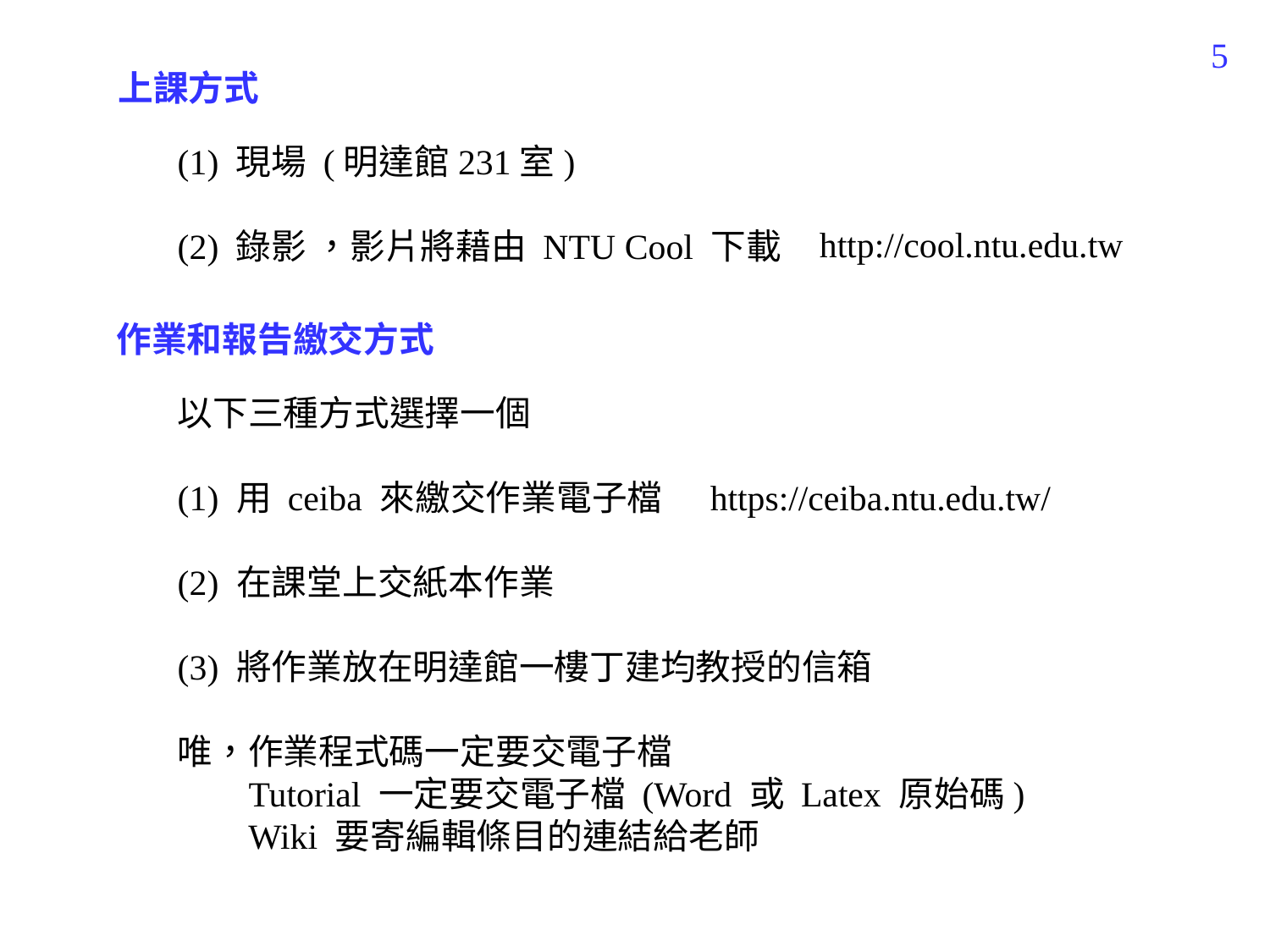

5
上課方式
(1) 現場 (明達館231室)

(2) 錄影 ，影片將藉由 NTU Cool 下載
http://cool.ntu.edu.tw
作業和報告繳交方式
以下三種方式選擇一個

(1) 用 ceiba 來繳交作業電子檔     https://ceiba.ntu.edu.tw/

(2) 在課堂上交紙本作業

(3) 將作業放在明達館一樓丁建均教授的信箱

唯，作業程式碼一定要交電子檔
        Tutorial 一定要交電子檔 (Word 或 Latex 原始碼)
        Wiki 要寄編輯條目的連結給老師